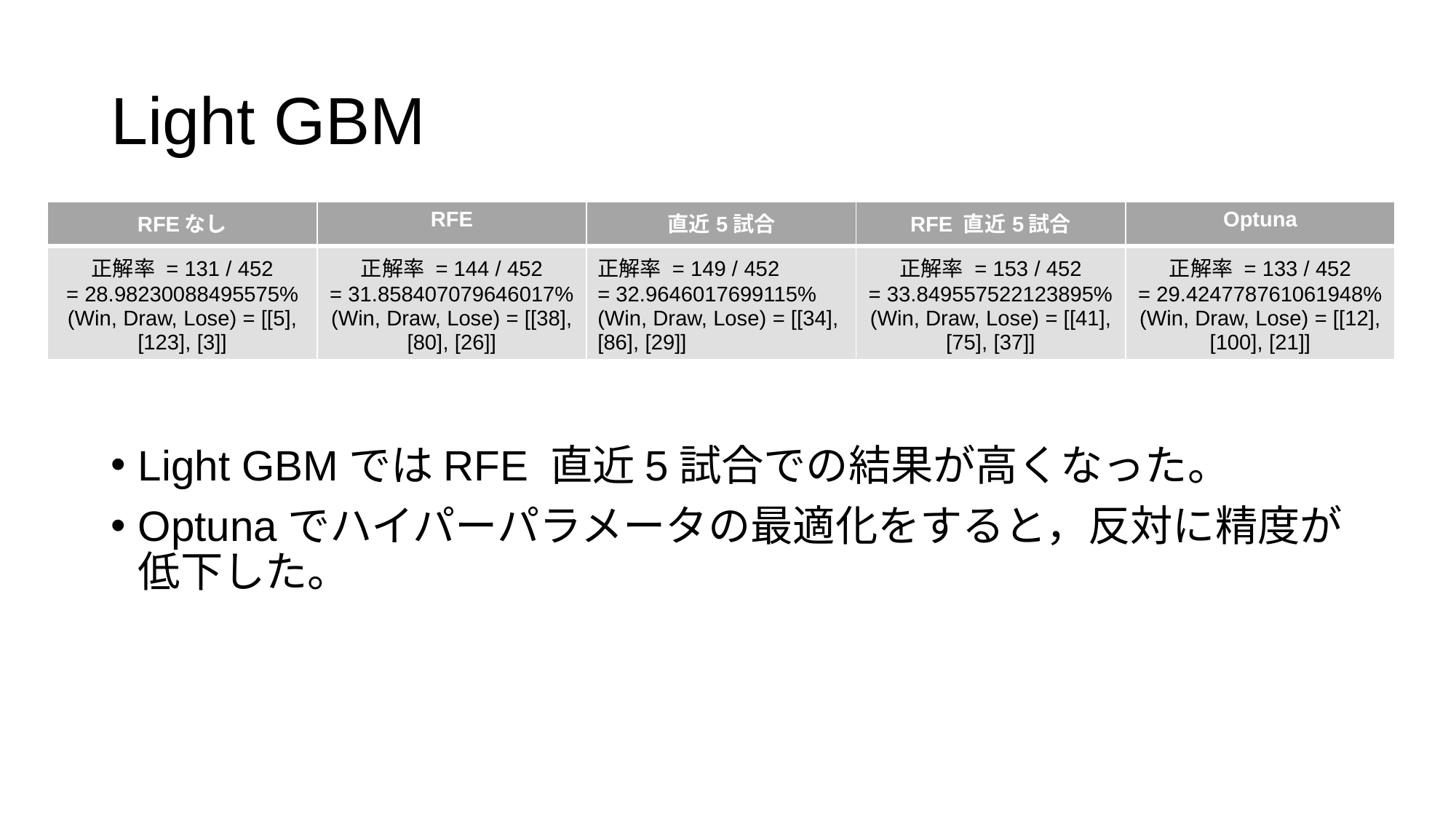

# Light GBM
| RFEなし | RFE | 直近5試合 | RFE 直近5試合 | Optuna |
| --- | --- | --- | --- | --- |
| 正解率 = 131 / 452 = 28.98230088495575% (Win, Draw, Lose) = [[5], [123], [3]] | 正解率 = 144 / 452 = 31.858407079646017% (Win, Draw, Lose) = [[38], [80], [26]] | 正解率 = 149 / 452 = 32.9646017699115% (Win, Draw, Lose) = [[34], [86], [29]] | 正解率 = 153 / 452 = 33.849557522123895% (Win, Draw, Lose) = [[41], [75], [37]] | 正解率 = 133 / 452 = 29.424778761061948% (Win, Draw, Lose) = [[12], [100], [21]] |
Light GBMではRFE 直近5試合での結果が高くなった。
Optunaでハイパーパラメータの最適化をすると，反対に精度が低下した。